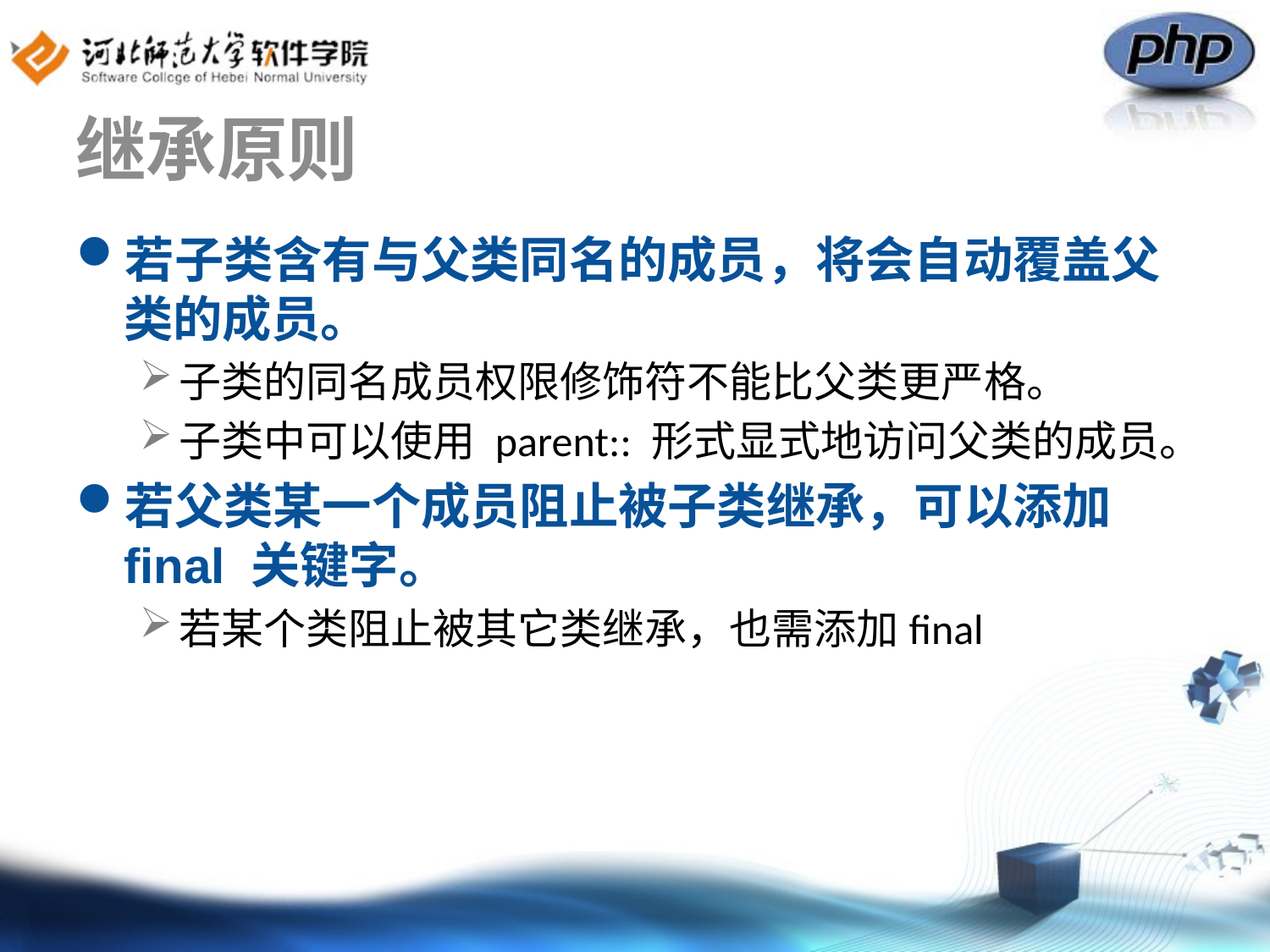

# 继承原则
若子类含有与父类同名的成员，将会自动覆盖父类的成员。
子类的同名成员权限修饰符不能比父类更严格。
子类中可以使用 parent:: 形式显式地访问父类的成员。
若父类某一个成员阻止被子类继承，可以添加 final 关键字。
若某个类阻止被其它类继承，也需添加final